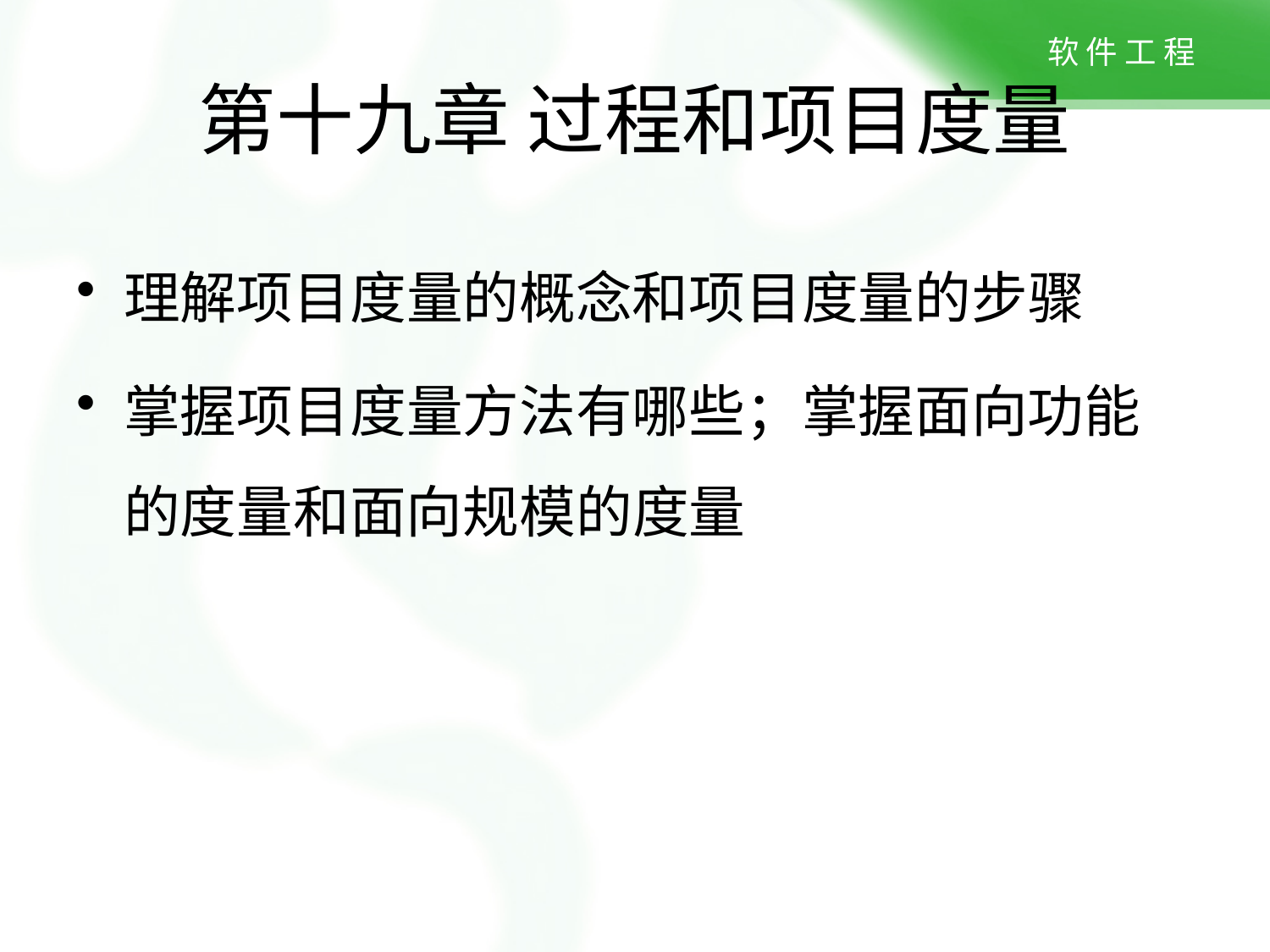

# 第十九章 过程和项目度量
理解项目度量的概念和项目度量的步骤
掌握项目度量方法有哪些；掌握面向功能的度量和面向规模的度量